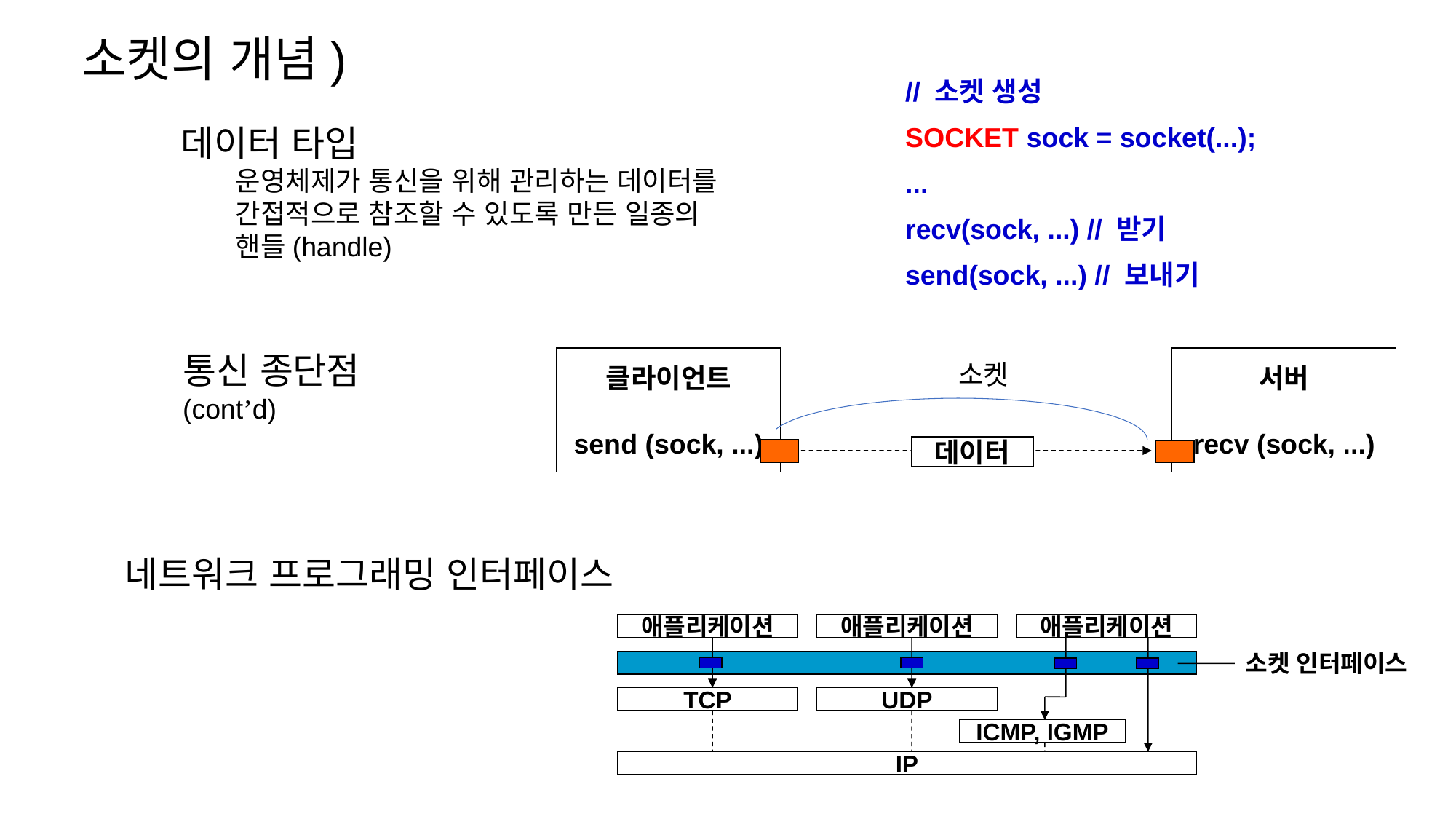

소켓의 개념)
 // 소켓 생성
 SOCKET sock = socket(...);
 ...
 recv(sock, ...) // 받기
 send(sock, ...) // 보내기
데이터 타입
운영체제가 통신을 위해 관리하는 데이터를 간접적으로 참조할 수 있도록 만든 일종의 핸들(handle)
통신 종단점(cont’d)
클라이언트

send (sock, ...)
서버

recv (sock, ...)
데이터

소켓

네트워크 프로그래밍 인터페이스
애플리케이션
애플리케이션
애플리케이션

소켓 인터페이스

TCP
UDP

ICMP, IGMP

IP